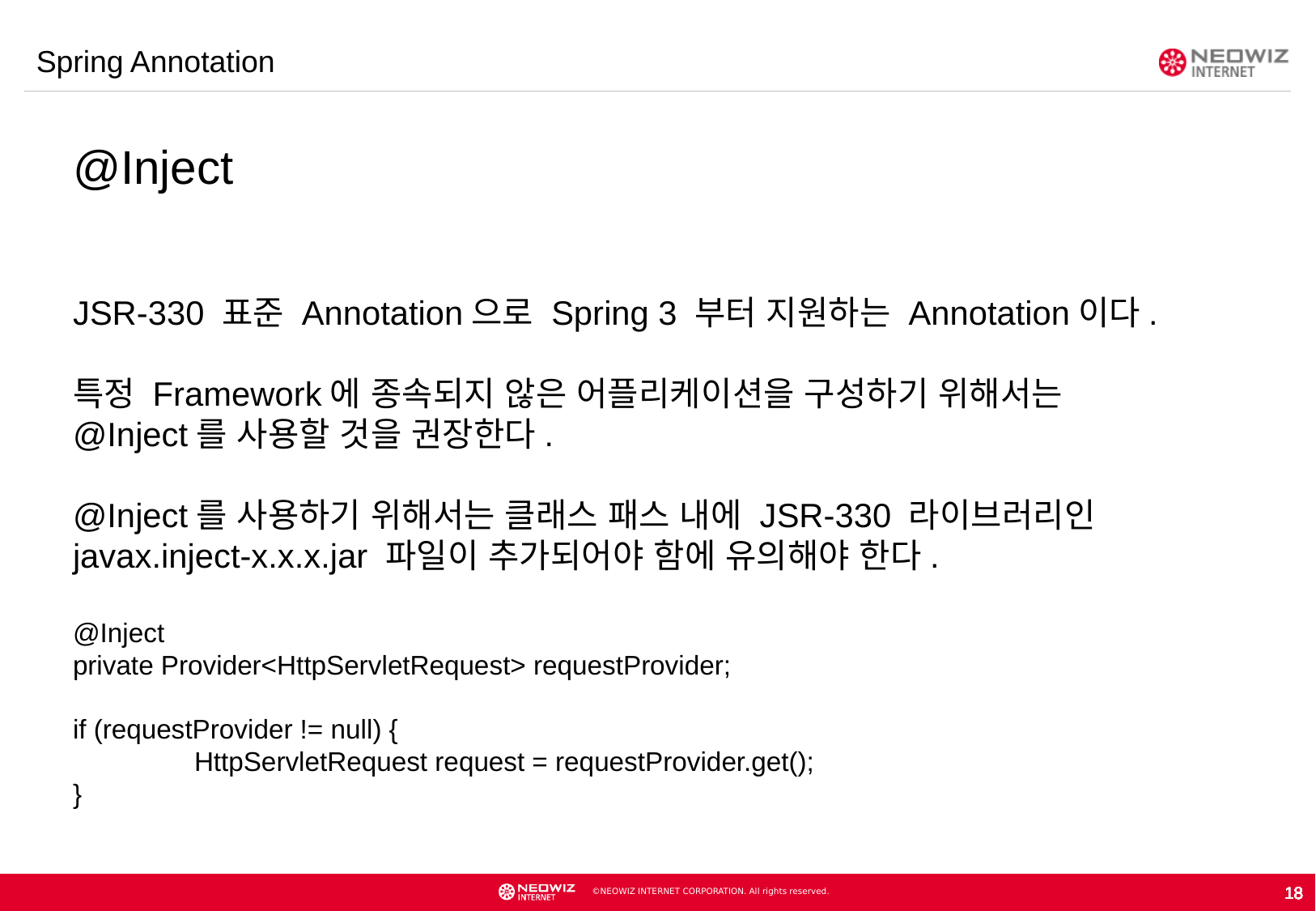

Spring Annotation

@Inject

JSR-330 표준 Annotation으로 Spring 3 부터 지원하는 Annotation이다.

특정 Framework에 종속되지 않은 어플리케이션을 구성하기 위해서는
@Inject를 사용할 것을 권장한다.

@Inject를 사용하기 위해서는 클래스 패스 내에 JSR-330 라이브러리인
javax.inject-x.x.x.jar 파일이 추가되어야 함에 유의해야 한다.

@Inject
private Provider<HttpServletRequest> requestProvider;

if (requestProvider != null) {
	HttpServletRequest request = requestProvider.get();
}

18
18
18
18
18
18
18
18
18
18
18
18
18
18
18